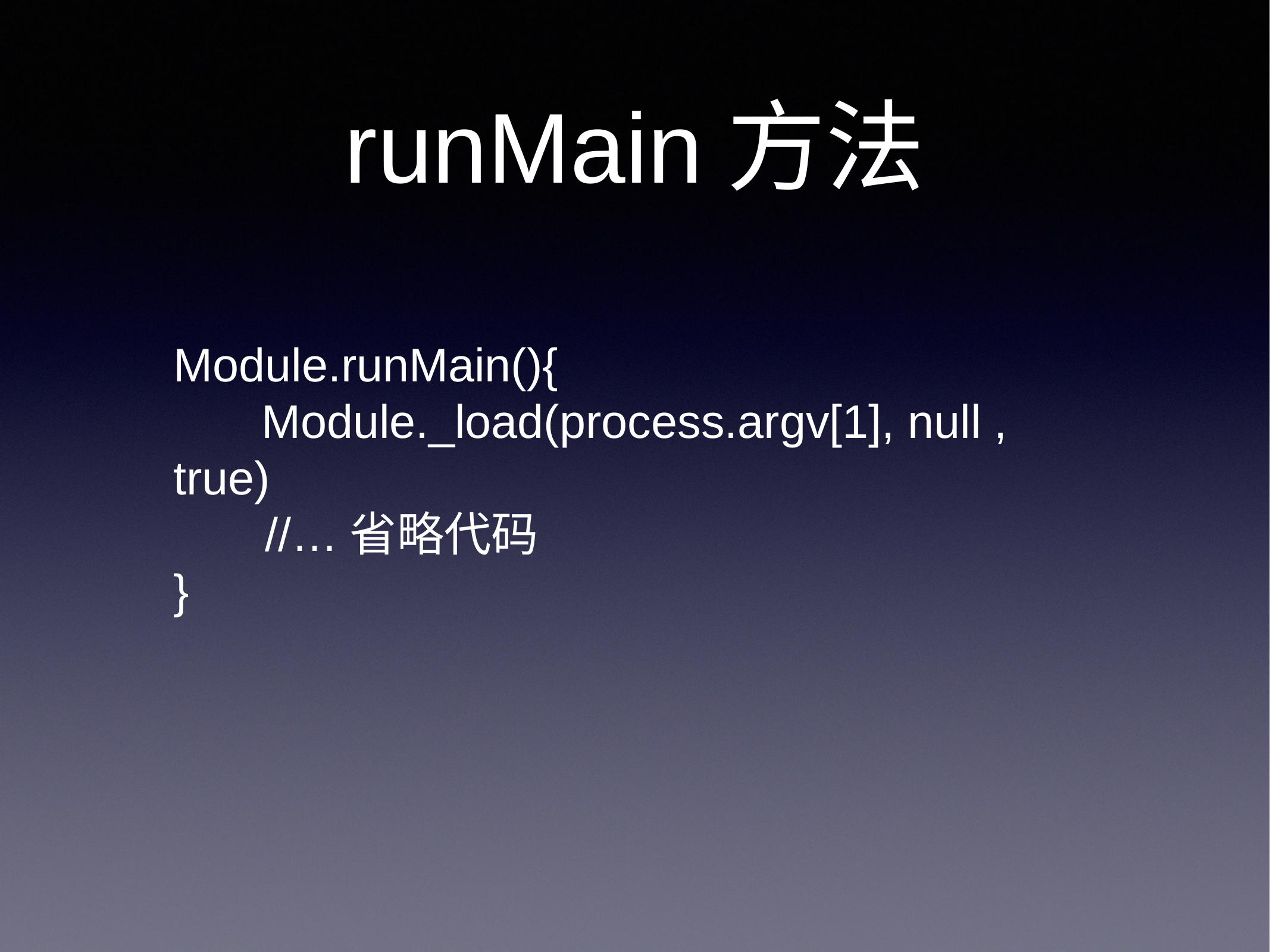

runMain方法
Module.runMain(){
     Module._load(process.argv[1], null , true)
       //…省略代码
}